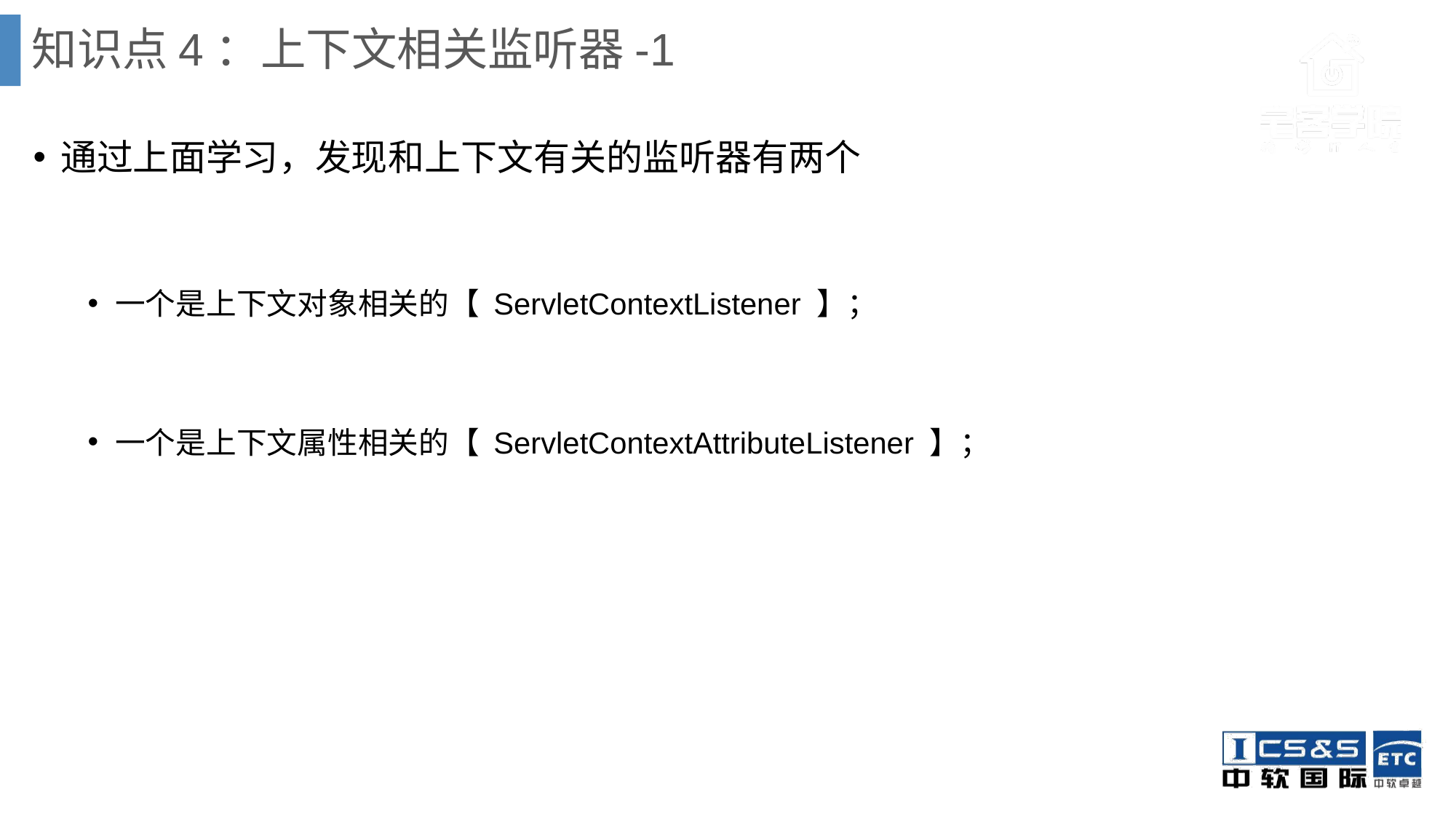

# 知识点4：上下文相关监听器-1
通过上面学习，发现和上下文有关的监听器有两个

一个是上下文对象相关的【 ServletContextListener 】；

一个是上下文属性相关的【 ServletContextAttributeListener 】；